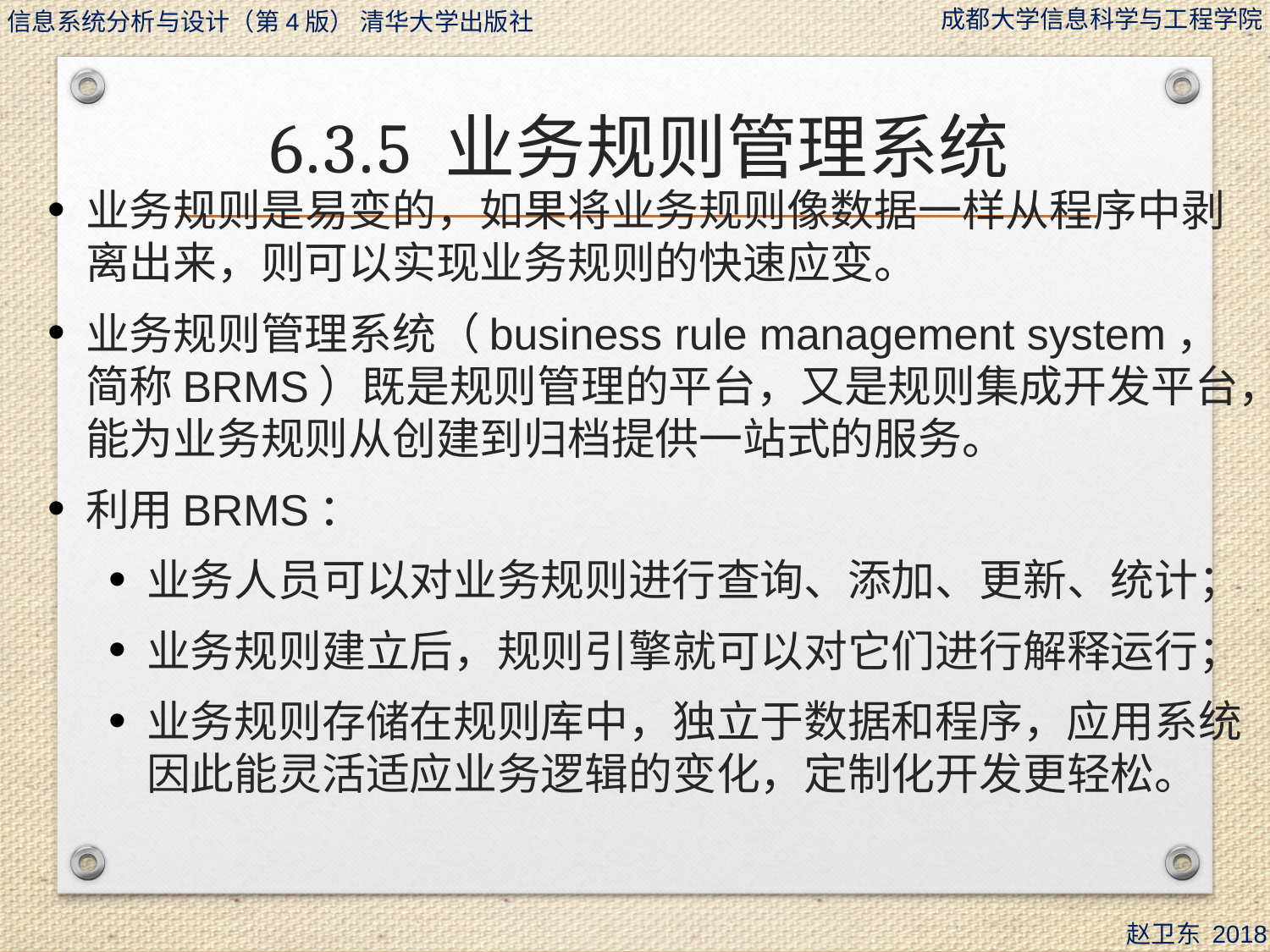

# 6.3.5 业务规则管理系统
业务规则是易变的，如果将业务规则像数据一样从程序中剥离出来，则可以实现业务规则的快速应变。
业务规则管理系统（business rule management system，简称BRMS）既是规则管理的平台，又是规则集成开发平台，能为业务规则从创建到归档提供一站式的服务。
利用BRMS：
业务人员可以对业务规则进行查询、添加、更新、统计；
业务规则建立后，规则引擎就可以对它们进行解释运行；
业务规则存储在规则库中，独立于数据和程序，应用系统因此能灵活适应业务逻辑的变化，定制化开发更轻松。